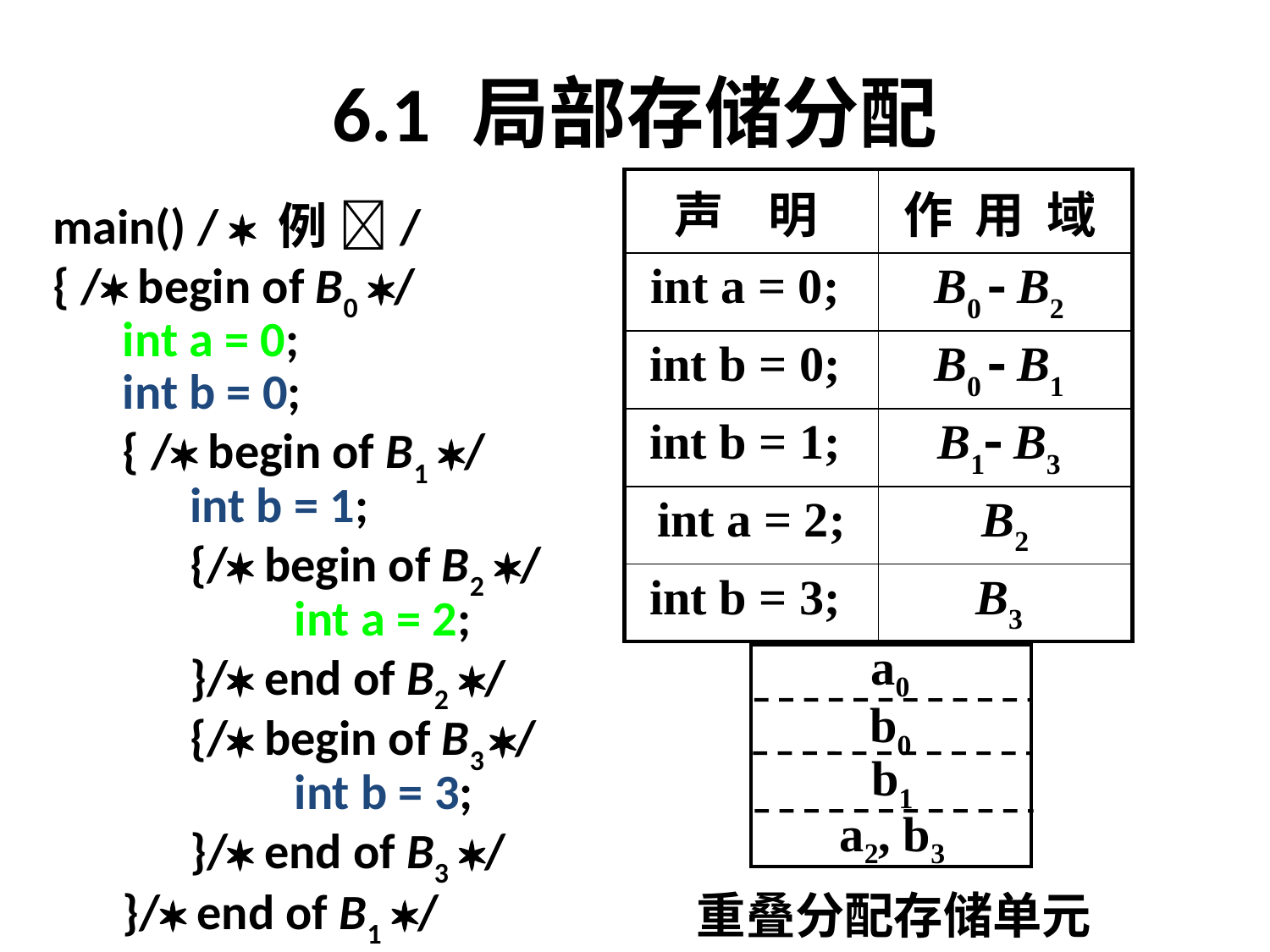

# 6.1 局部存储分配
| 声 明 | 作 用 域 |
| --- | --- |
| int a = 0; | B0 − B2 |
| int b = 0; | B0 − B1 |
| int b = 1; | B1− B3 |
| int a = 2; | B2 |
| int b = 3; | B3 |
main() / ∗ 例 ∗/
{ /∗ begin of B0 ∗/
	  int a = 0;
	  int b = 0;
	  { /∗ begin of B1 ∗/
	        int b = 1;
	        {/∗ begin of B2 ∗/
		      int a = 2;
	        }/∗ end of B2 ∗/
	        {/∗ begin of B3 ∗/
		      int b = 3;
	        }/∗ end of B3 ∗/
	  }/∗ end of B1 ∗/
}/∗ end of B0 ∗/
a0

b0

b1

a2, b3

重叠分配存储单元